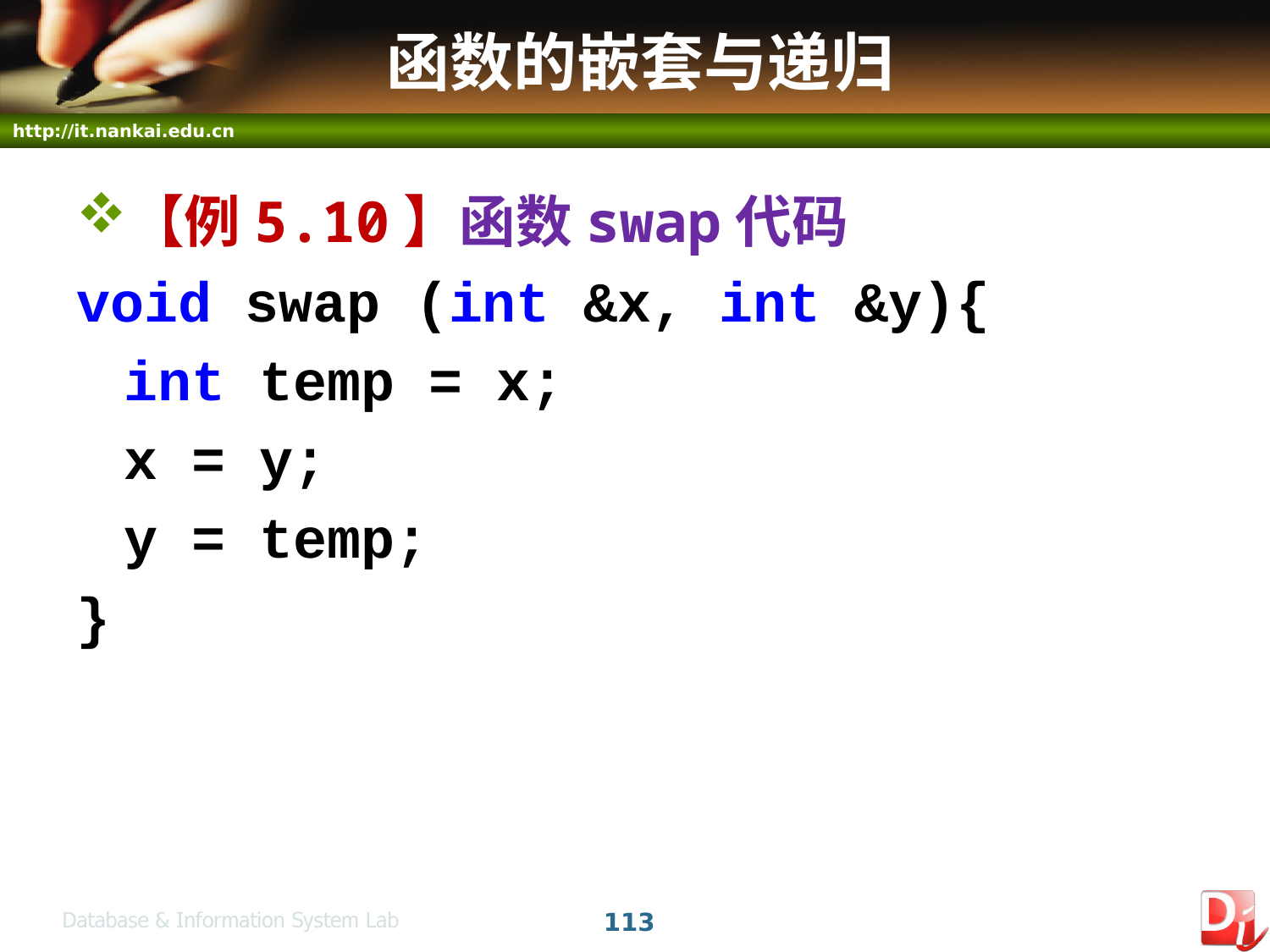

# 函数的嵌套与递归
【例5.10】函数swap代码
void swap (int &x, int &y){
	int temp = x;
	x = y;
	y = temp;
}

113
Database & Information System Lab